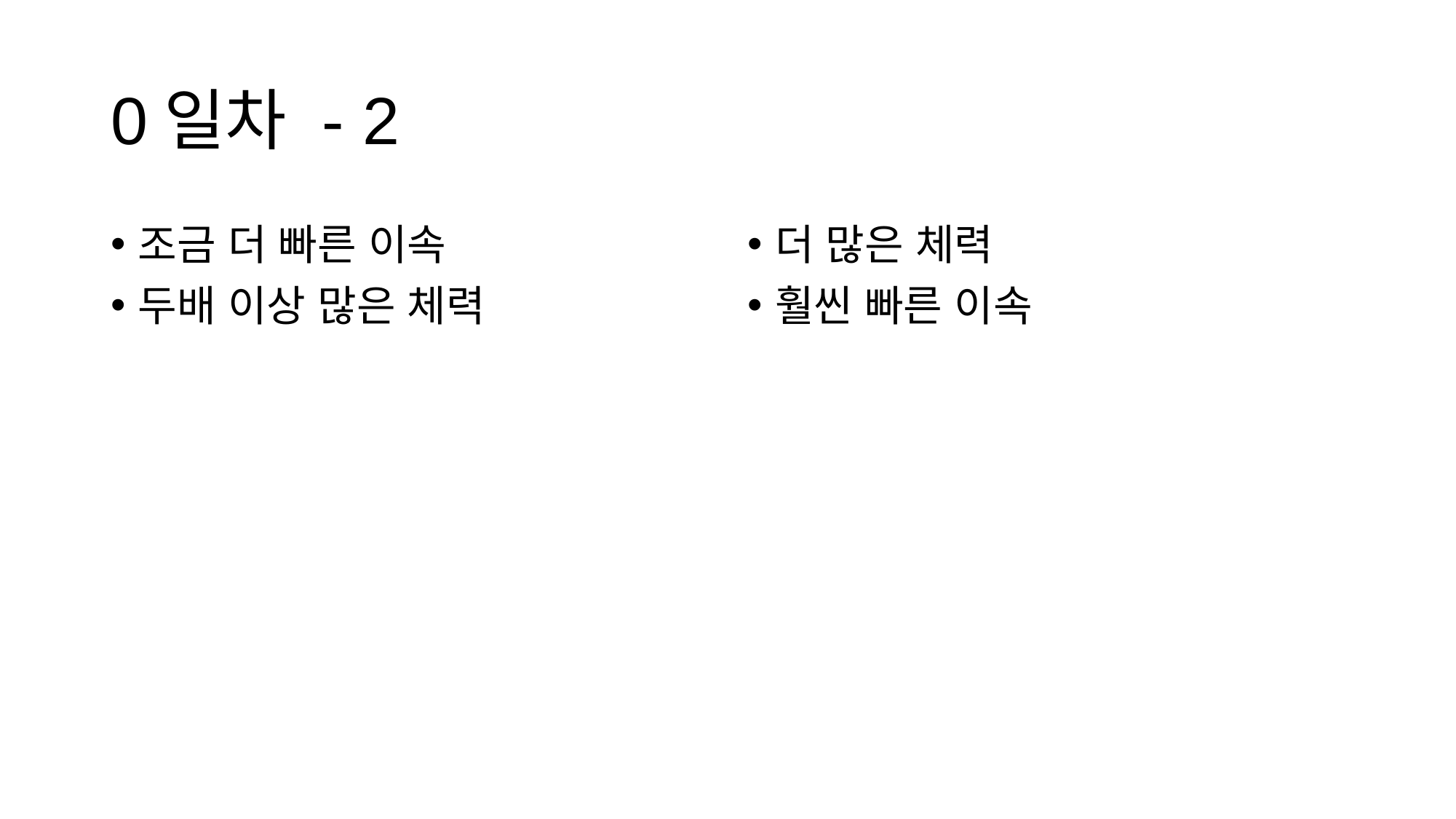

# 0일차 - 2
조금 더 빠른 이속
두배 이상 많은 체력
더 많은 체력
훨씬 빠른 이속